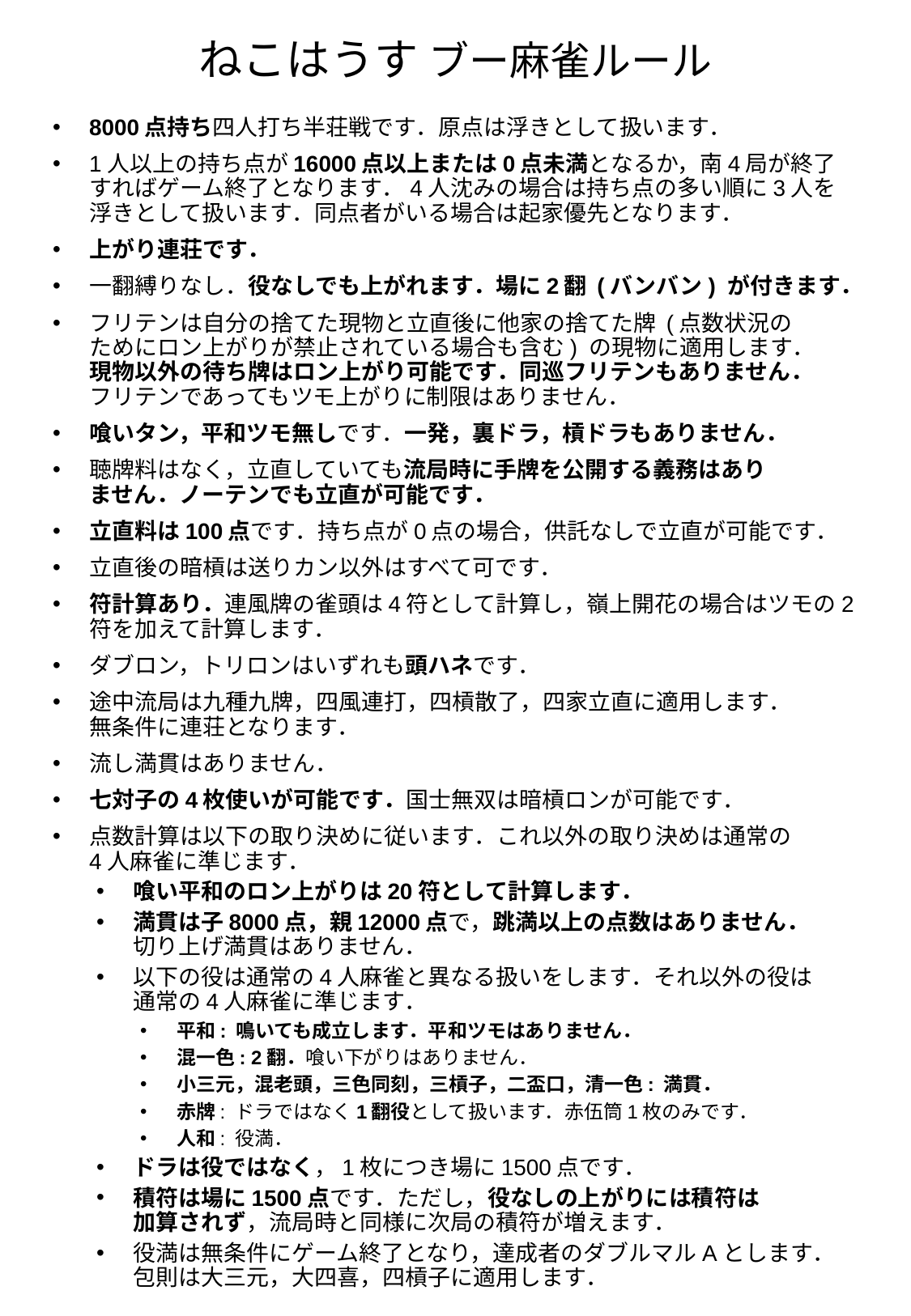

# ねこはうす ブー麻雀ルール
8000点持ち四人打ち半荘戦です．原点は浮きとして扱います．
1人以上の持ち点が16000点以上または0点未満となるか，南4局が終了
すればゲーム終了となります．4人沈みの場合は持ち点の多い順に3人を
浮きとして扱います．同点者がいる場合は起家優先となります．
上がり連荘です．
一翻縛りなし．役なしでも上がれます．場に2翻 (バンバン) が付きます．
フリテンは自分の捨てた現物と立直後に他家の捨てた牌 (点数状況の
ためにロン上がりが禁止されている場合も含む) の現物に適用します．
現物以外の待ち牌はロン上がり可能です．同巡フリテンもありません．
フリテンであってもツモ上がりに制限はありません．
喰いタン，平和ツモ無しです．一発，裏ドラ，槓ドラもありません．
聴牌料はなく，立直していても流局時に手牌を公開する義務はあり
ません．ノーテンでも立直が可能です．
立直料は100点です．持ち点が0点の場合，供託なしで立直が可能です．
立直後の暗槓は送りカン以外はすべて可です．
符計算あり．連風牌の雀頭は4符として計算し，嶺上開花の場合はツモの2符を加えて計算します．
ダブロン，トリロンはいずれも頭ハネです．
途中流局は九種九牌，四風連打，四槓散了，四家立直に適用します．
無条件に連荘となります．
流し満貫はありません．
七対子の4枚使いが可能です．国士無双は暗槓ロンが可能です．
点数計算は以下の取り決めに従います．これ以外の取り決めは通常の
4人麻雀に準じます．
喰い平和のロン上がりは20符として計算します．
満貫は子8000点，親12000点で，跳満以上の点数はありません．
切り上げ満貫はありません．
以下の役は通常の4人麻雀と異なる扱いをします．それ以外の役は
通常の4人麻雀に準じます．
平和: 鳴いても成立します．平和ツモはありません．
混一色: 2翻．喰い下がりはありません．
小三元，混老頭，三色同刻，三槓子，二盃口，清一色: 満貫．
赤牌: ドラではなく1翻役として扱います．赤伍筒1枚のみです．
人和: 役満．
ドラは役ではなく，1枚につき場に1500点です．
積符は場に1500点です．ただし，役なしの上がりには積符は
加算されず，流局時と同様に次局の積符が増えます．
役満は無条件にゲーム終了となり，達成者のダブルマルAとします．
包則は大三元，大四喜，四槓子に適用します．